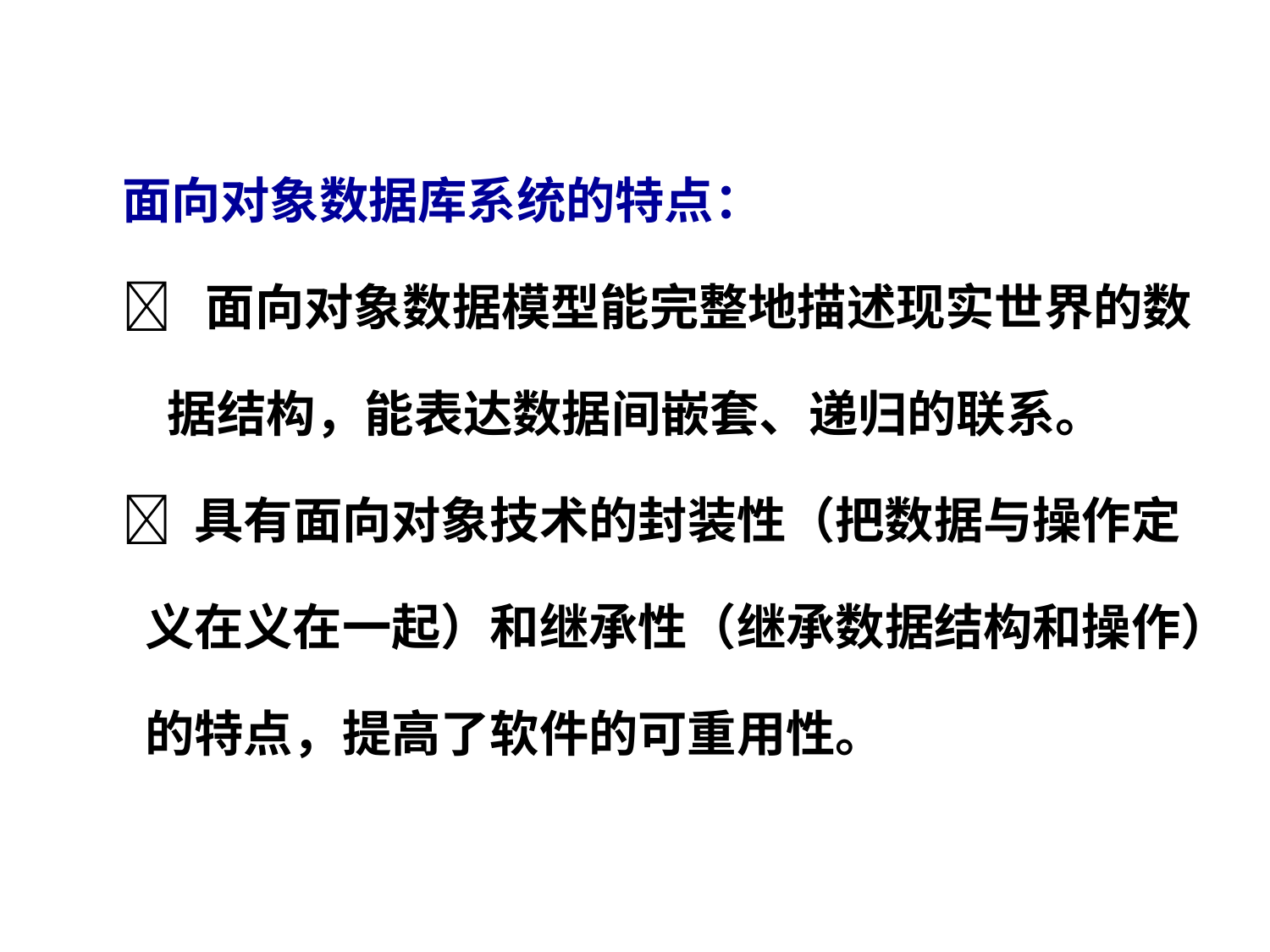

面向对象数据库系统的特点：
•  面向对象数据模型能完整地描述现实世界的数
   据结构，能表达数据间嵌套、递归的联系。
• 具有面向对象技术的封装性（把数据与操作定
 义在义在一起）和继承性（继承数据结构和操作）
 的特点，提高了软件的可重用性。